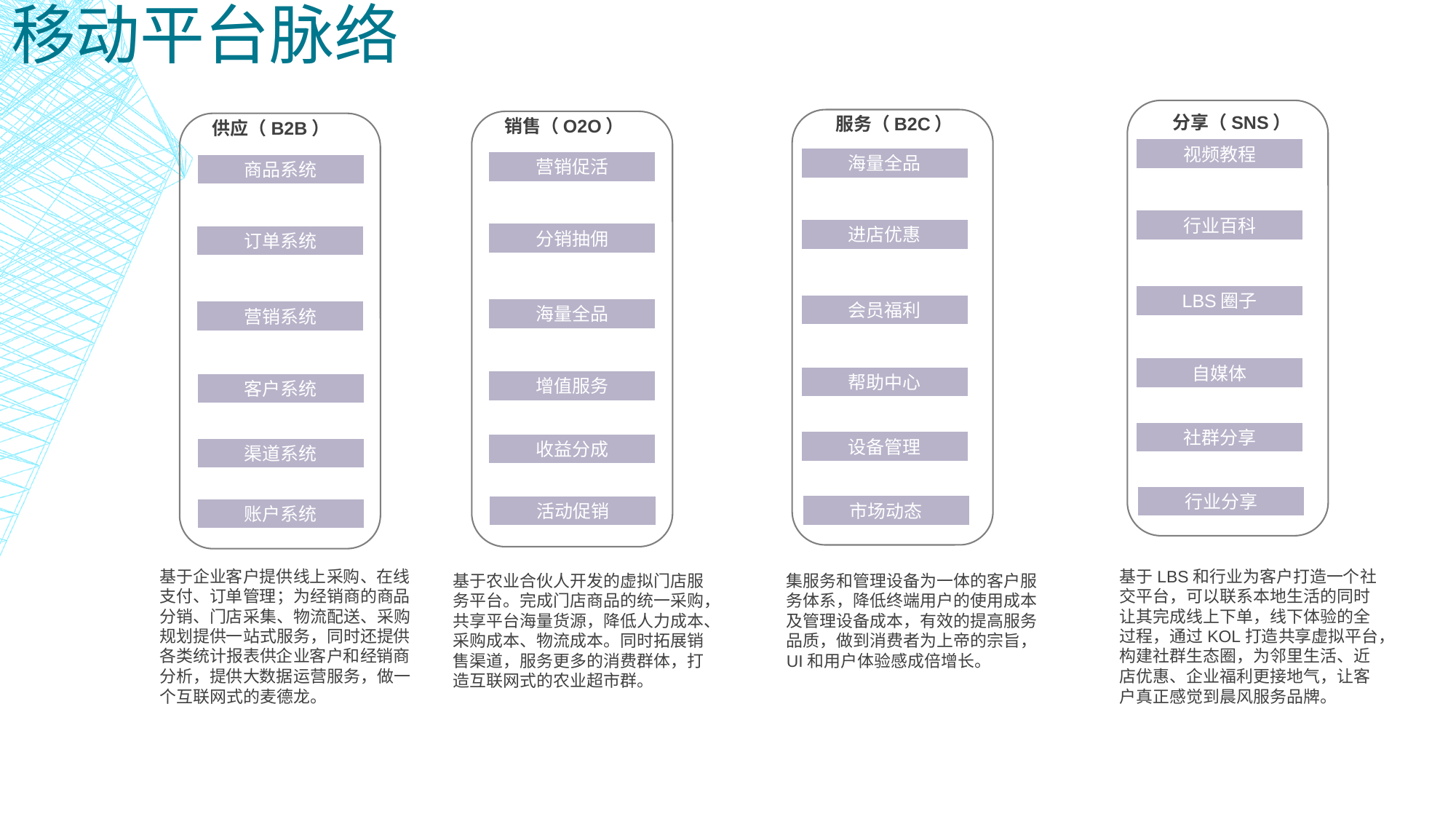

# 移动平台脉络

分享（SNS）
服务（B2C）
销售（O2O）

供应（B2B）

视频教程
海量全品
营销促活
商品系统
行业百科
进店优惠
分销抽佣
订单系统
LBS圈子
会员福利
海量全品
营销系统
自媒体
帮助中心
增值服务
客户系统
社群分享
设备管理
收益分成
渠道系统
行业分享
市场动态
活动促销
账户系统
基于LBS和行业为客户打造一个社交平台，可以联系本地生活的同时让其完成线上下单，线下体验的全过程，通过KOL打造共享虚拟平台，构建社群生态圈，为邻里生活、近店优惠、企业福利更接地气，让客户真正感觉到晨风服务品牌。
基于企业客户提供线上采购、在线支付、订单管理；为经销商的商品分销、门店采集、物流配送、采购规划提供一站式服务，同时还提供各类统计报表供企业客户和经销商分析，提供大数据运营服务，做一个互联网式的麦德龙。
基于农业合伙人开发的虚拟门店服务平台。完成门店商品的统一采购，共享平台海量货源，降低人力成本、采购成本、物流成本。同时拓展销售渠道，服务更多的消费群体，打造互联网式的农业超市群。
集服务和管理设备为一体的客户服务体系，降低终端用户的使用成本及管理设备成本，有效的提高服务品质，做到消费者为上帝的宗旨， UI和用户体验感成倍增长。